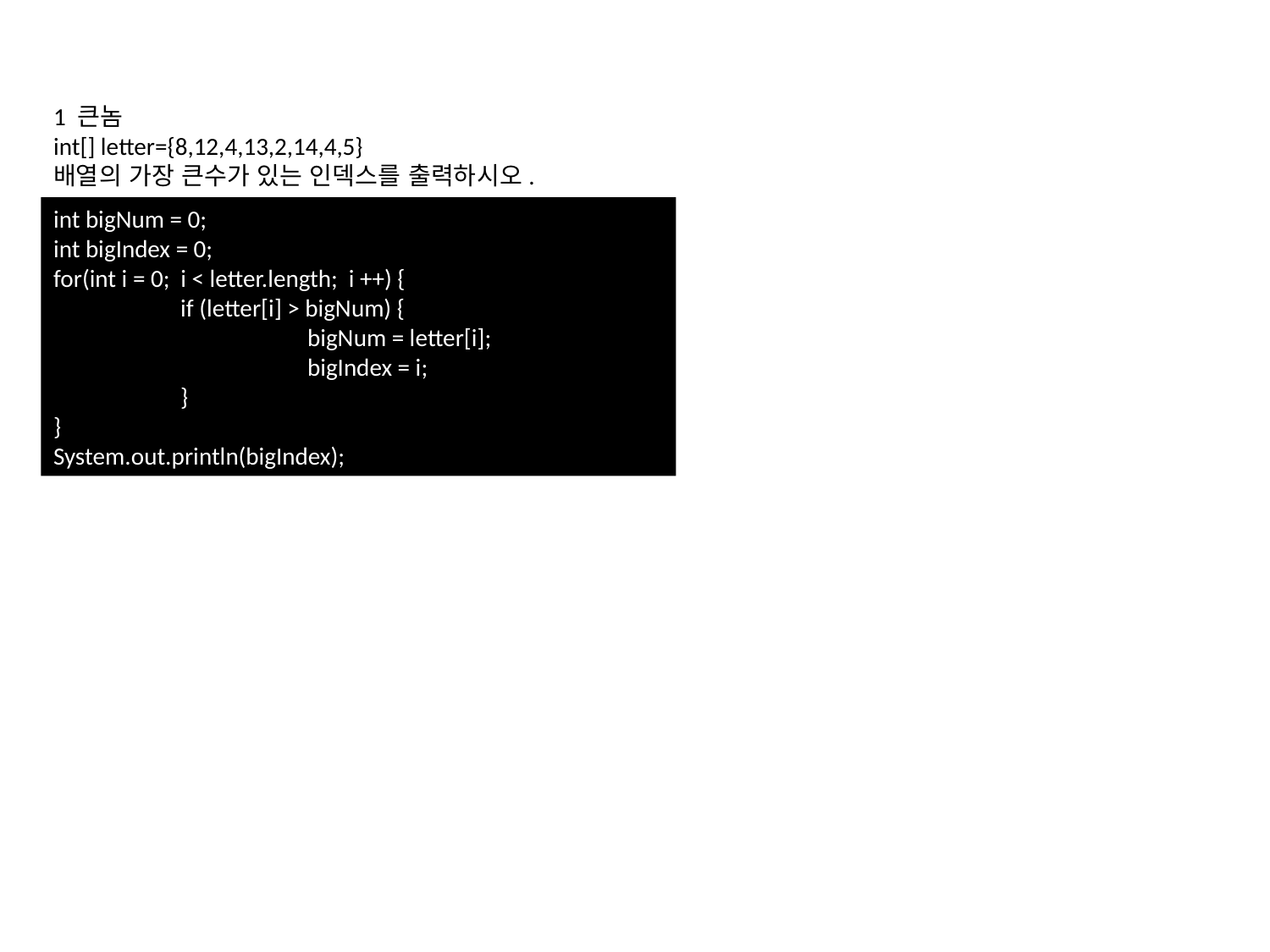

1 큰놈
int[] letter={8,12,4,13,2,14,4,5}
배열의 가장 큰수가 있는 인덱스를 출력하시오.
int bigNum = 0;
int bigIndex = 0;
for(int i = 0;  i < letter.length;  i ++) {
	if (letter[i] > bigNum) {
		bigNum = letter[i];
		bigIndex = i;
	}
}
System.out.println(bigIndex);